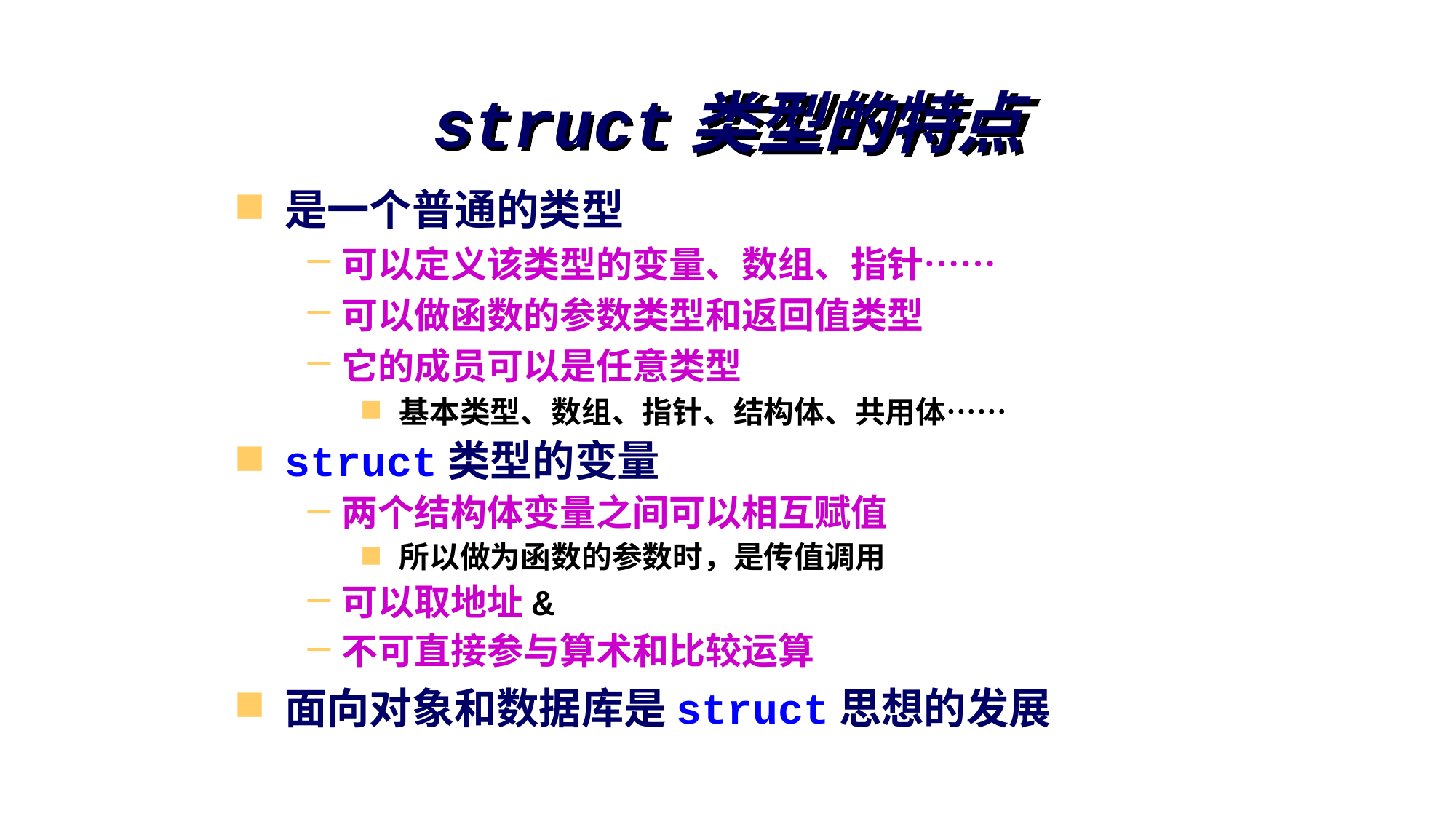

# struct类型的特点
是一个普通的类型
可以定义该类型的变量、数组、指针……
可以做函数的参数类型和返回值类型
它的成员可以是任意类型
基本类型、数组、指针、结构体、共用体……
struct类型的变量
两个结构体变量之间可以相互赋值
所以做为函数的参数时，是传值调用
可以取地址&
不可直接参与算术和比较运算
面向对象和数据库是struct思想的发展